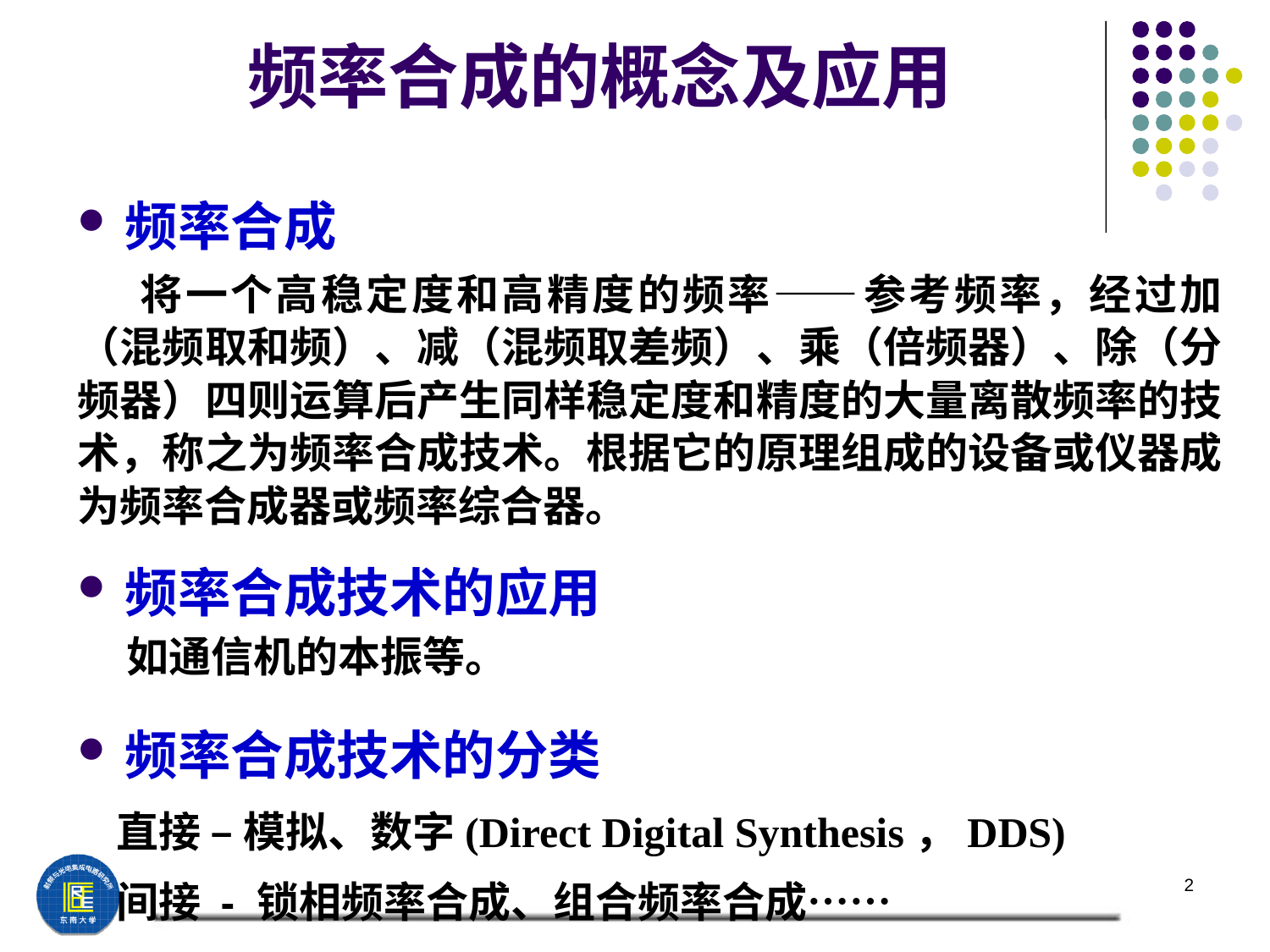

# 频率合成的概念及应用
频率合成
    将一个高稳定度和高精度的频率——参考频率，经过加（混频取和频）、减（混频取差频）、乘（倍频器）、除（分频器）四则运算后产生同样稳定度和精度的大量离散频率的技术，称之为频率合成技术。根据它的原理组成的设备或仪器成为频率合成器或频率综合器。
频率合成技术的应用
   如通信机的本振等。
频率合成技术的分类
   直接 – 模拟、数字(Direct Digital Synthesis，DDS)
   间接 - 锁相频率合成、组合频率合成……
2